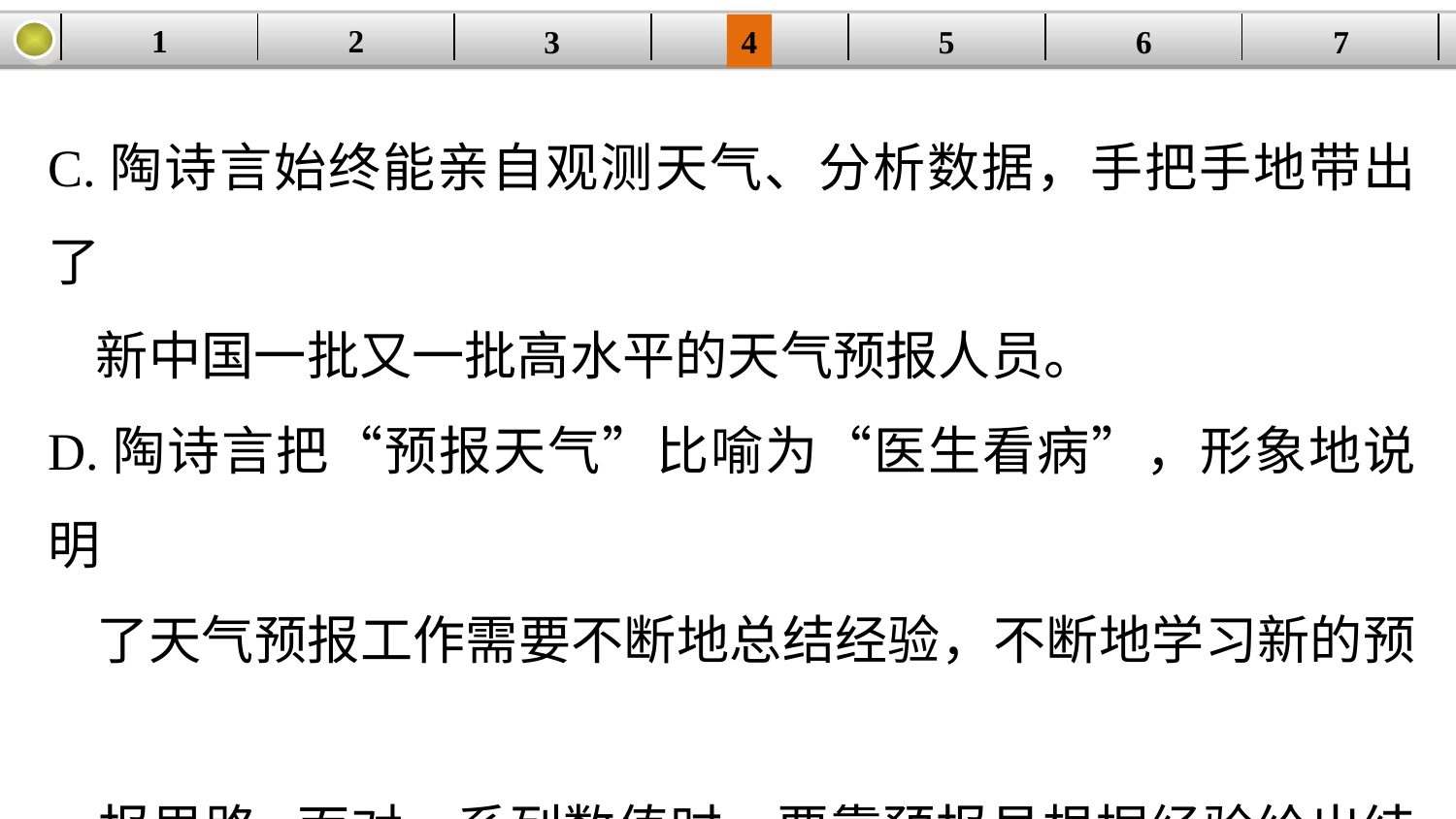

1
2
|  |  |  |  |  |  |  |
| --- | --- | --- | --- | --- | --- | --- |
3
4
5
6
7

C.陶诗言始终能亲自观测天气、分析数据，手把手地带出了
   新中国一批又一批高水平的天气预报人员。
D.陶诗言把“预报天气”比喻为“医生看病”，形象地说明
   了天气预报工作需要不断地总结经验，不断地学习新的预
   报思路,面对一系列数值时，要靠预报员根据经验给出结论。
E.陶诗言曾多次承担重大事件的天气预报，从中可以看出他
   是一个热爱本职工作且具有奉献精神的人。